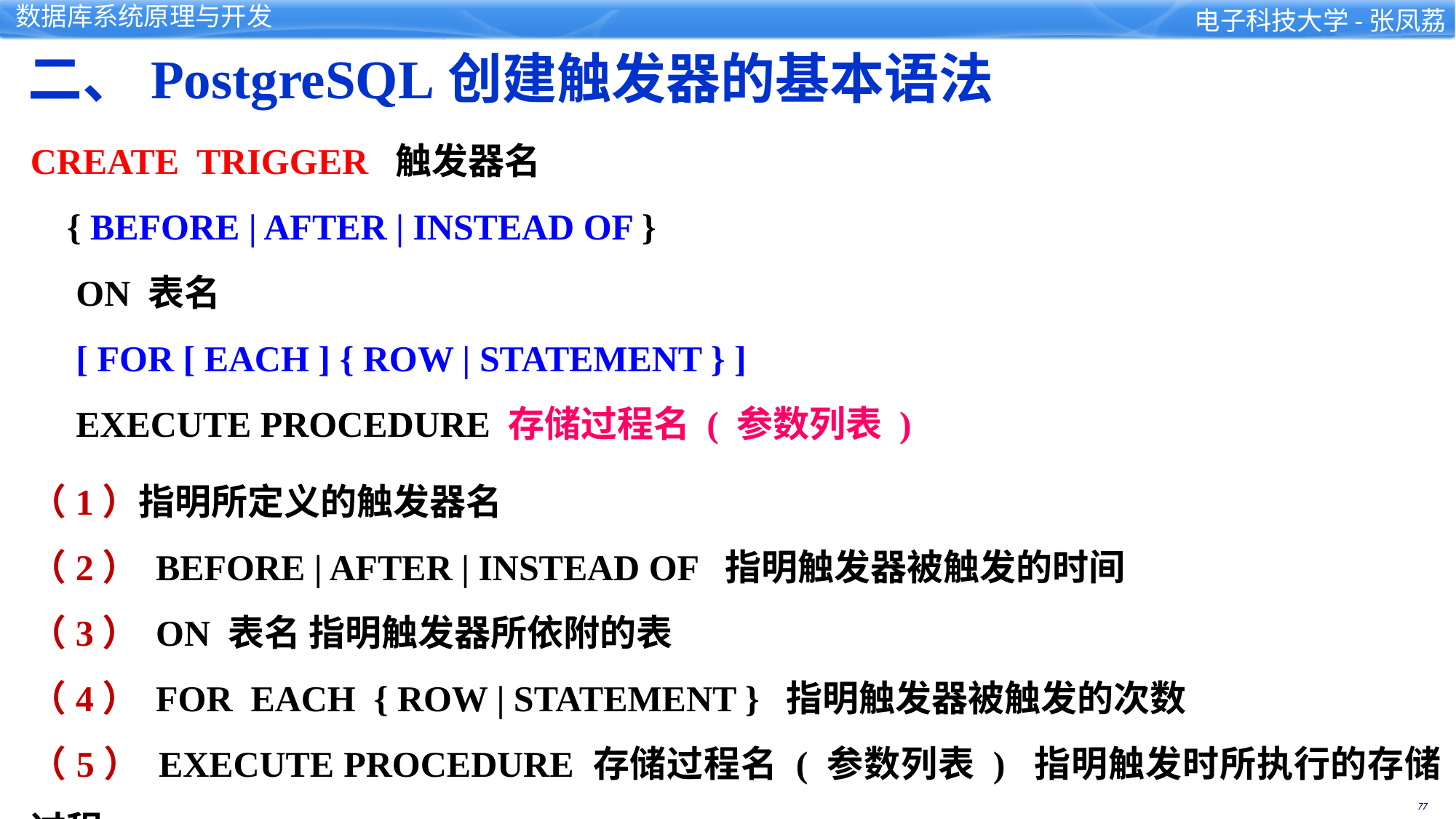

二、PostgreSQL创建触发器的基本语法
CREATE  TRIGGER  触发器名
    { BEFORE | AFTER | INSTEAD OF }
     ON 表名
     [ FOR [ EACH ] { ROW | STATEMENT } ]
     EXECUTE PROCEDURE 存储过程名 ( 参数列表 )
（1）指明所定义的触发器名
（2） BEFORE | AFTER | INSTEAD OF  指明触发器被触发的时间
（3） ON 表名 指明触发器所依附的表
（4） FOR  EACH  { ROW | STATEMENT }  指明触发器被触发的次数
（5） EXECUTE PROCEDURE 存储过程名 ( 参数列表 )  指明触发时所执行的存储过程